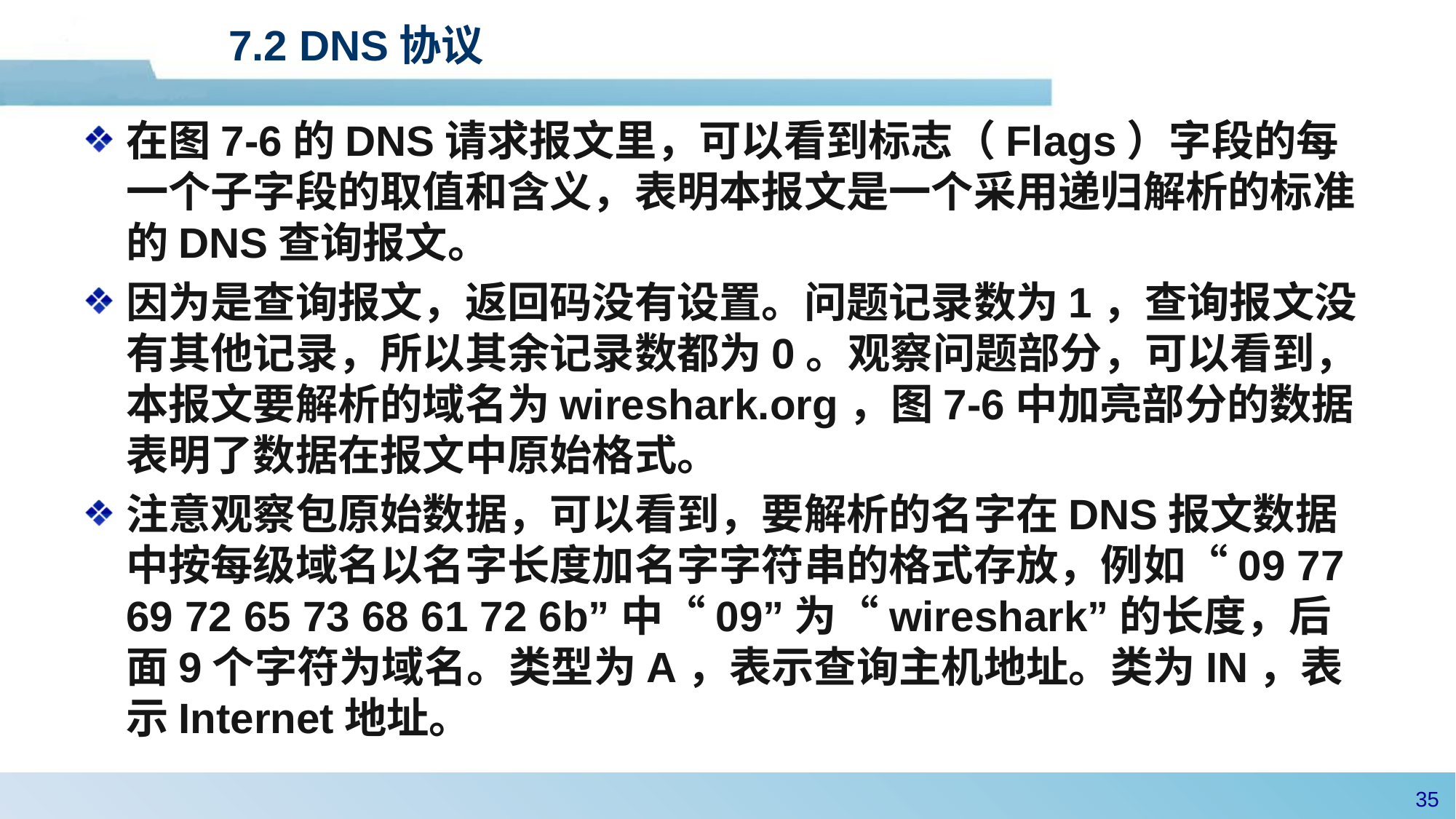

# 7.2 DNS协议
在图7-6的DNS请求报文里，可以看到标志（Flags）字段的每一个子字段的取值和含义，表明本报文是一个采用递归解析的标准的DNS查询报文。
因为是查询报文，返回码没有设置。问题记录数为1，查询报文没有其他记录，所以其余记录数都为0。观察问题部分，可以看到，本报文要解析的域名为wireshark.org，图7-6中加亮部分的数据表明了数据在报文中原始格式。
注意观察包原始数据，可以看到，要解析的名字在DNS报文数据中按每级域名以名字长度加名字字符串的格式存放，例如“09 77 69 72 65 73 68 61 72 6b”中“09”为“wireshark”的长度，后面9个字符为域名。类型为A，表示查询主机地址。类为IN，表示Internet地址。
35